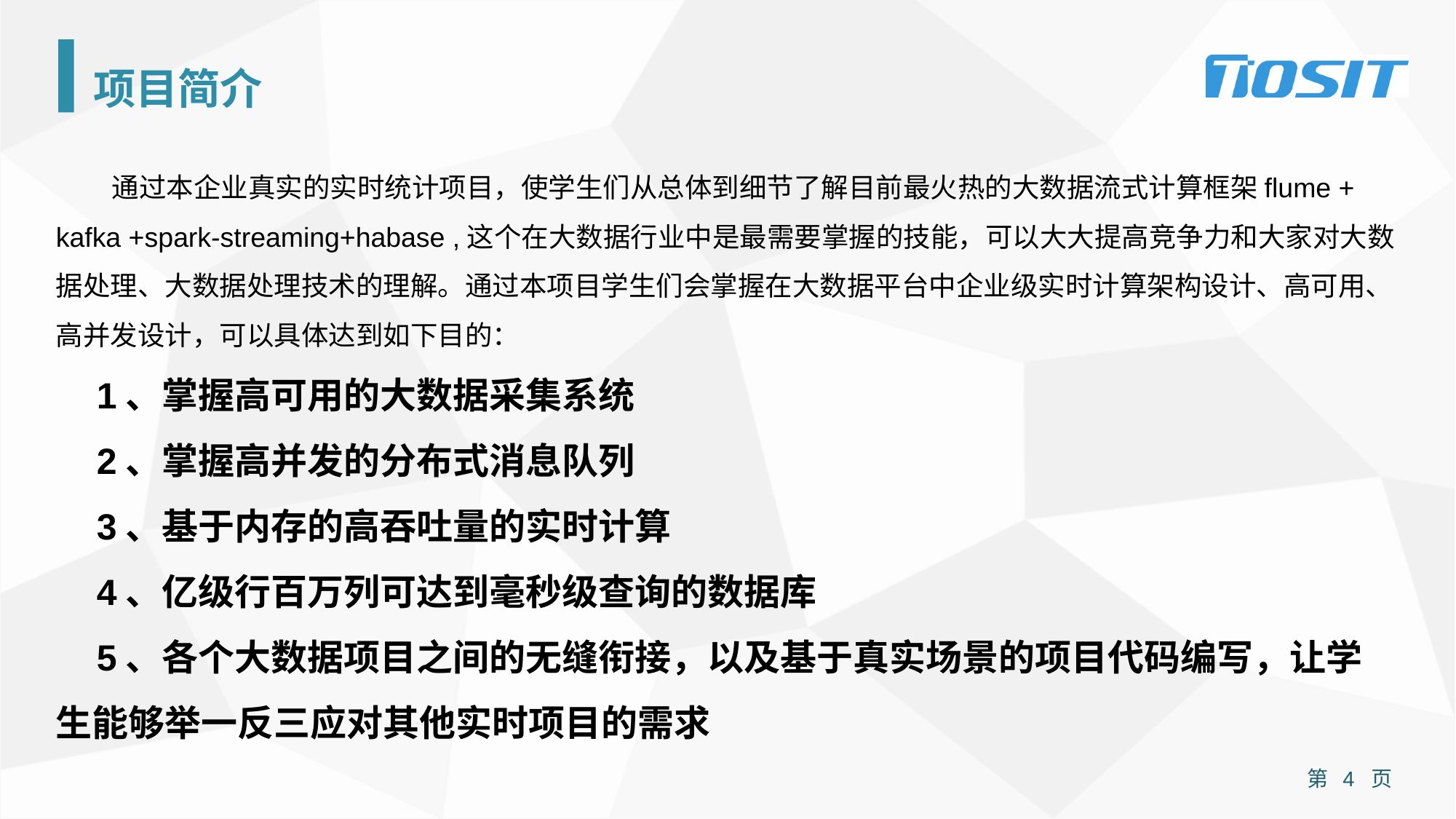

项目简介
        通过本企业真实的实时统计项目，使学生们从总体到细节了解目前最火热的大数据流式计算框架flume + kafka +spark-streaming+habase ,这个在大数据行业中是最需要掌握的技能，可以大大提高竞争力和大家对大数据处理、大数据处理技术的理解。通过本项目学生们会掌握在大数据平台中企业级实时计算架构设计、高可用、高并发设计，可以具体达到如下目的：
    1、掌握高可用的大数据采集系统
    2、掌握高并发的分布式消息队列
    3、基于内存的高吞吐量的实时计算
    4、亿级行百万列可达到毫秒级查询的数据库
    5、各个大数据项目之间的无缝衔接，以及基于真实场景的项目代码编写，让学生能够举一反三应对其他实时项目的需求